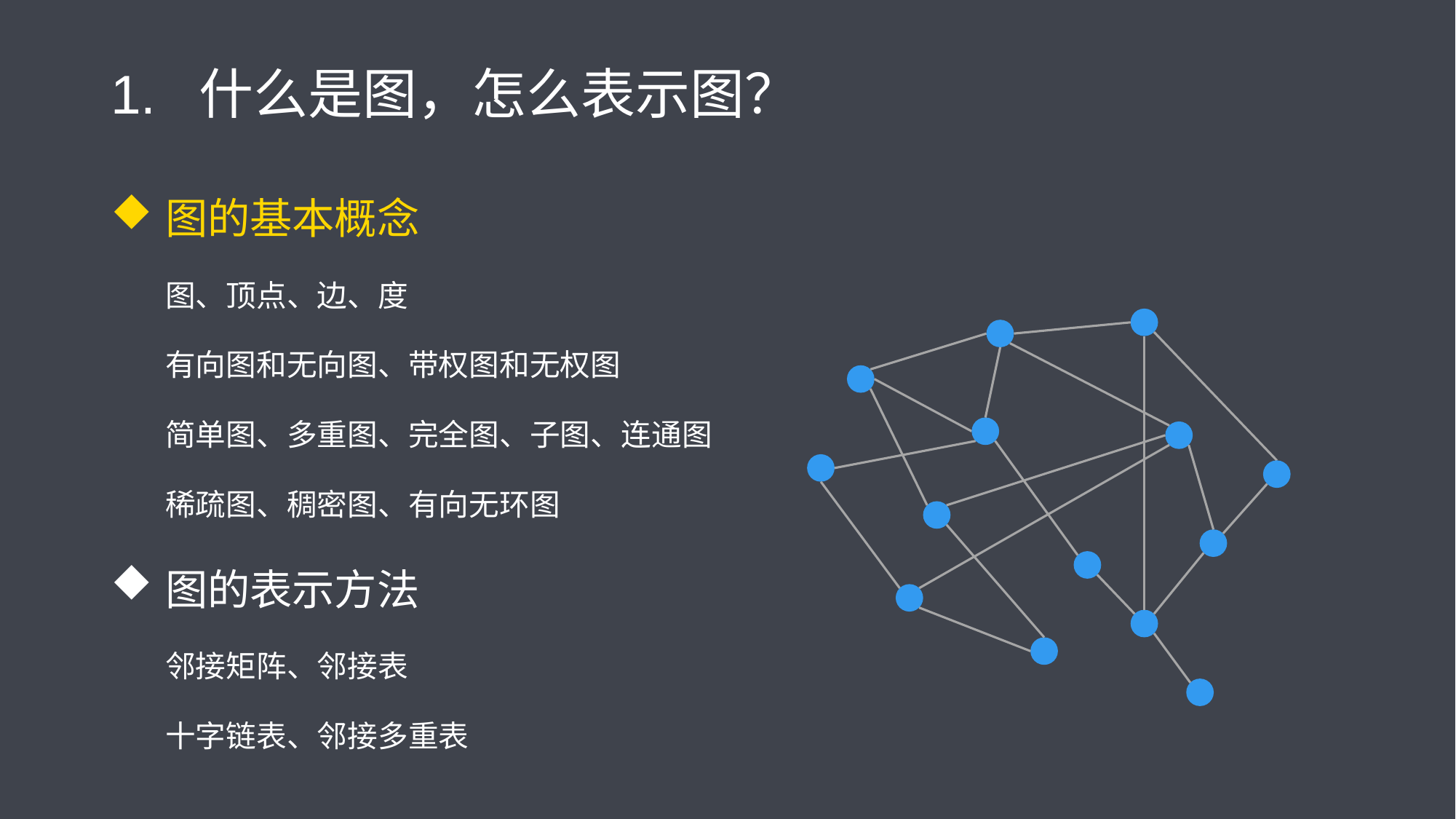

# 什么是图，怎么表示图？
图的基本概念
图、顶点、边、度
有向图和无向图、带权图和无权图
简单图、多重图、完全图、子图、连通图
稀疏图、稠密图、有向无环图
图的表示方法
邻接矩阵、邻接表
十字链表、邻接多重表